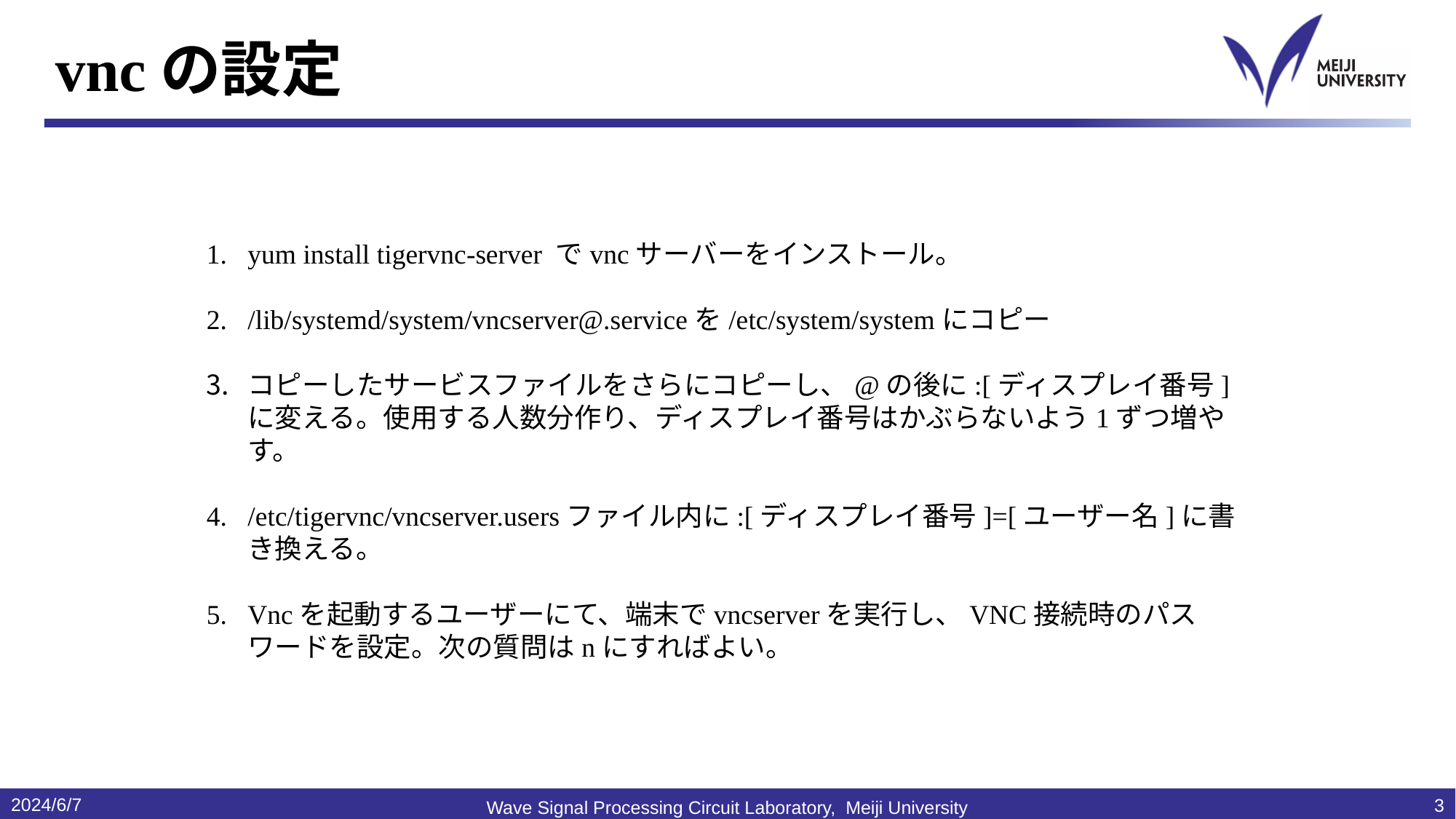

# vncの設定
yum install tigervnc-server でvncサーバーをインストール。

/lib/systemd/system/vncserver@.serviceを/etc/system/systemにコピー

コピーしたサービスファイルをさらにコピーし、@の後に:[ディスプレイ番号]に変える。使用する人数分作り、ディスプレイ番号はかぶらないよう1ずつ増やす。

/etc/tigervnc/vncserver.usersファイル内に:[ディスプレイ番号]=[ユーザー名]に書き換える。

Vncを起動するユーザーにて、端末でvncserverを実行し、VNC接続時のパスワードを設定。次の質問はnにすればよい。

2024/6/7
3
Wave Signal Processing Circuit Laboratory,  Meiji University